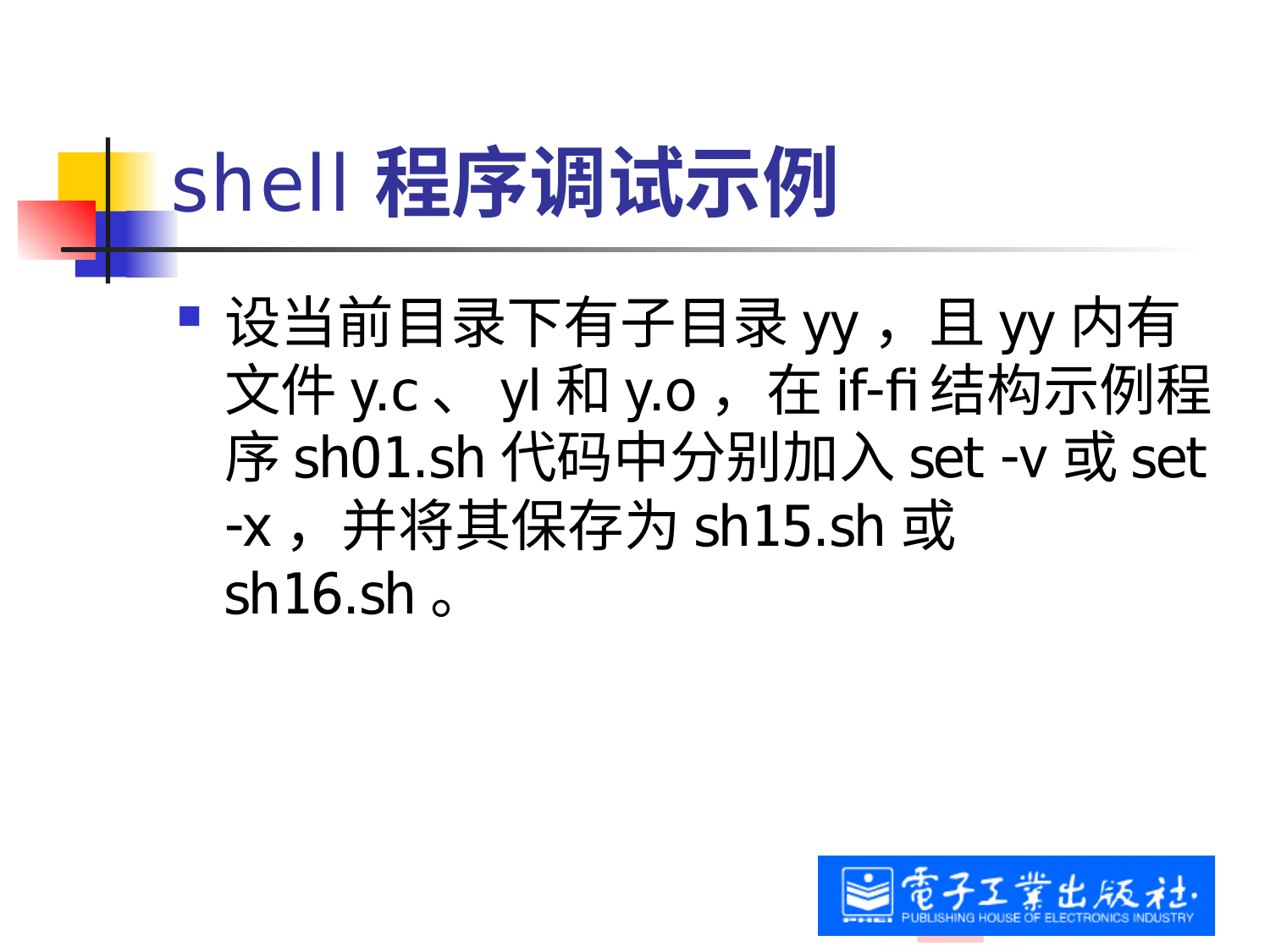

# shell程序调试示例
设当前目录下有子目录yy，且yy内有文件y.c、yl和y.o，在if-fi结构示例程序sh01.sh代码中分别加入set -v或set -x，并将其保存为sh15.sh或sh16.sh。